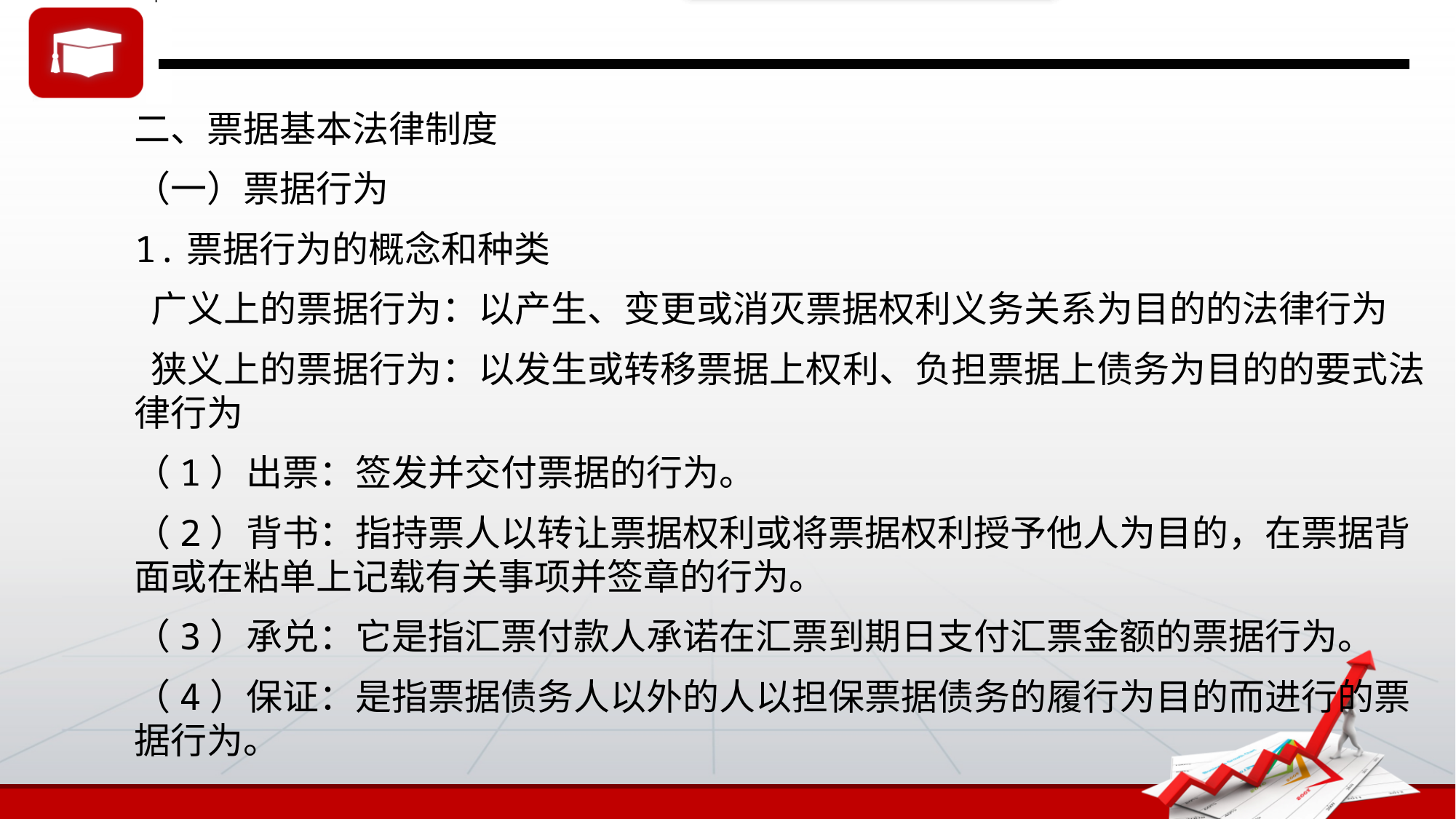

二、票据基本法律制度
（一）票据行为
1.票据行为的概念和种类
 广义上的票据行为：以产生、变更或消灭票据权利义务关系为目的的法律行为
 狭义上的票据行为：以发生或转移票据上权利、负担票据上债务为目的的要式法律行为
（1）出票：签发并交付票据的行为。
（2）背书：指持票人以转让票据权利或将票据权利授予他人为目的，在票据背面或在粘单上记载有关事项并签章的行为。
（3）承兑：它是指汇票付款人承诺在汇票到期日支付汇票金额的票据行为。
（4）保证：是指票据债务人以外的人以担保票据债务的履行为目的而进行的票据行为。